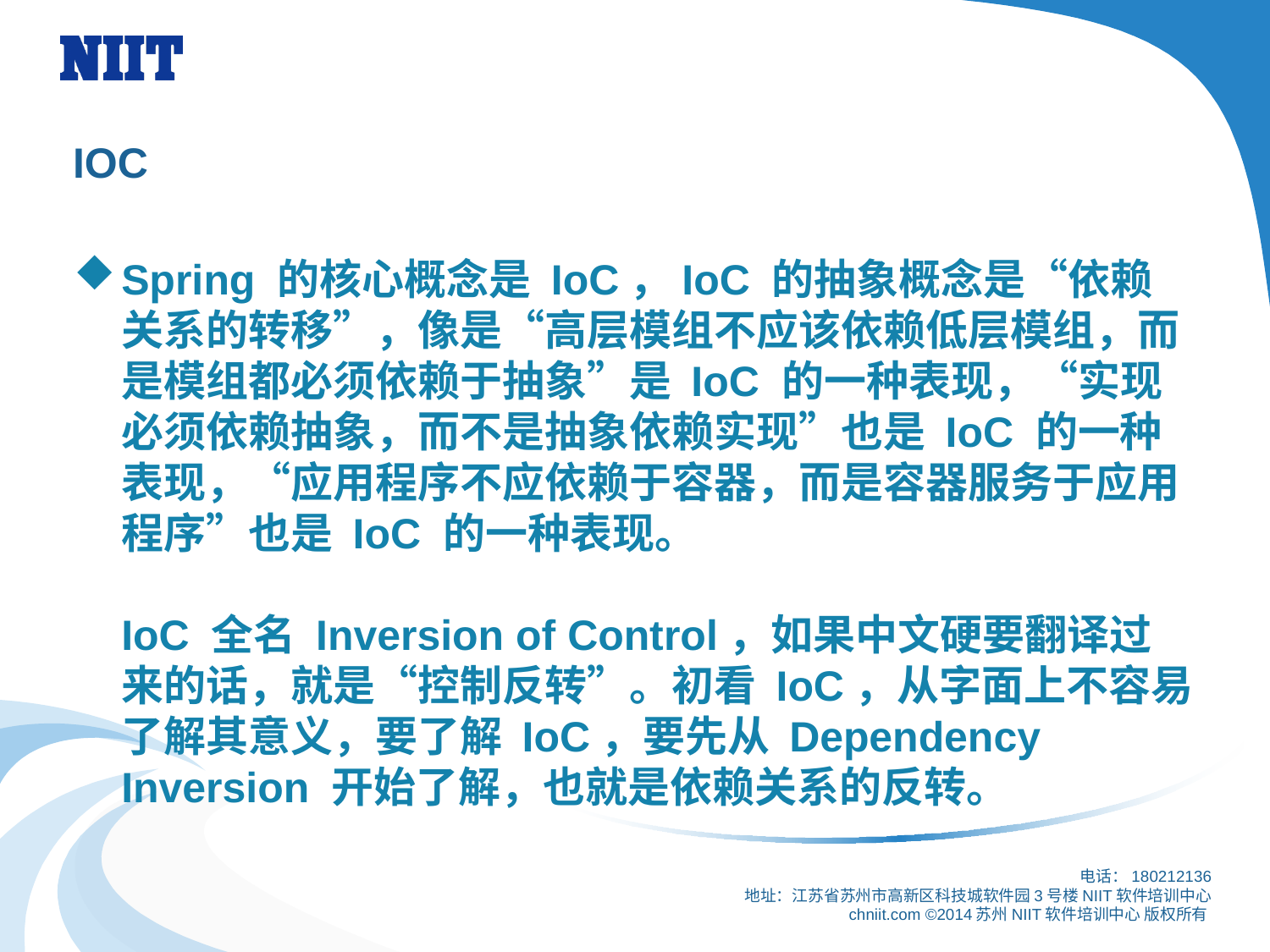

# IOC
Spring 的核心概念是 IoC，IoC 的抽象概念是“依赖关系的转移”，像是“高层模组不应该依赖低层模组，而是模组都必须依赖于抽象”是 IoC 的一种表现，“实现必须依赖抽象，而不是抽象依赖实现”也是 IoC 的一种表现，“应用程序不应依赖于容器，而是容器服务于应用程序”也是 IoC 的一种表现。
IoC 全名 Inversion of Control，如果中文硬要翻译过来的话，就是“控制反转”。初看 IoC，从字面上不容易了解其意义，要了解 IoC，要先从 Dependency Inversion 开始了解，也就是依赖关系的反转。